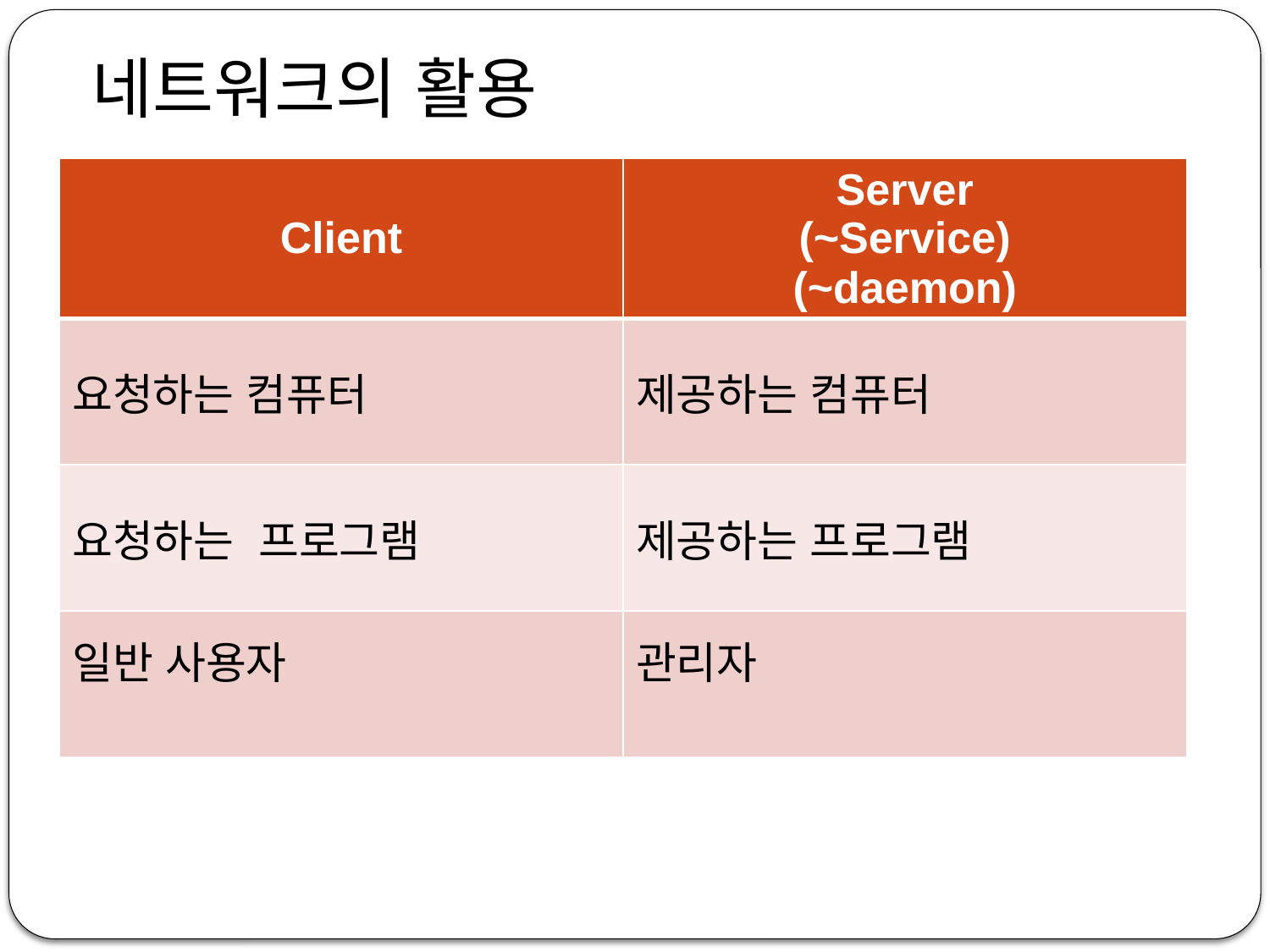

네트워크의 활용

| Client | Server (~Service) (~daemon) |
| --- | --- |
| 요청하는 컴퓨터 | 제공하는 컴퓨터 |
| 요청하는 프로그램 | 제공하는 프로그램 |
| 일반 사용자 | 관리자 |